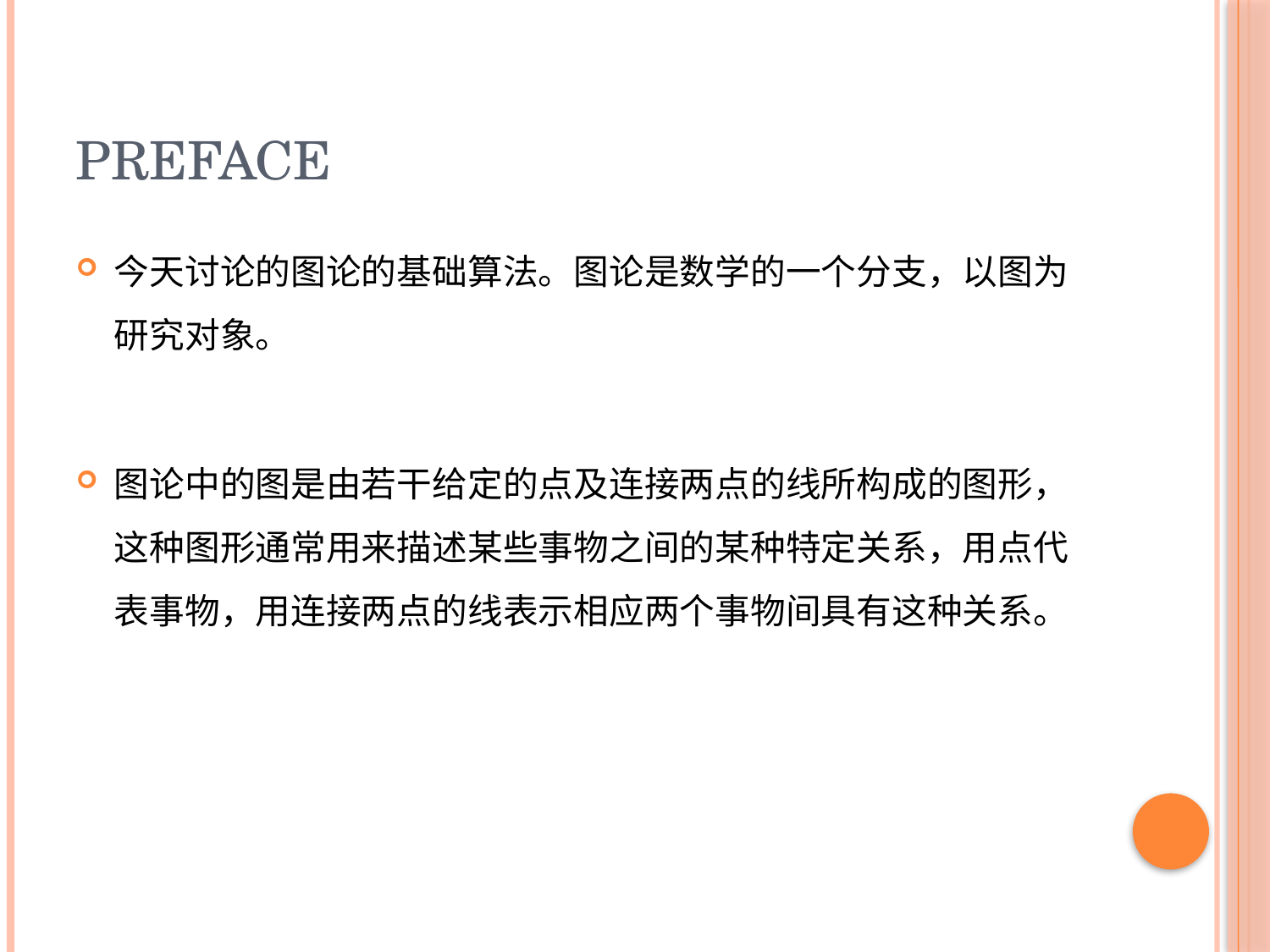

# Preface
今天讨论的图论的基础算法。图论是数学的一个分支，以图为研究对象。

图论中的图是由若干给定的点及连接两点的线所构成的图形，这种图形通常用来描述某些事物之间的某种特定关系，用点代表事物，用连接两点的线表示相应两个事物间具有这种关系。